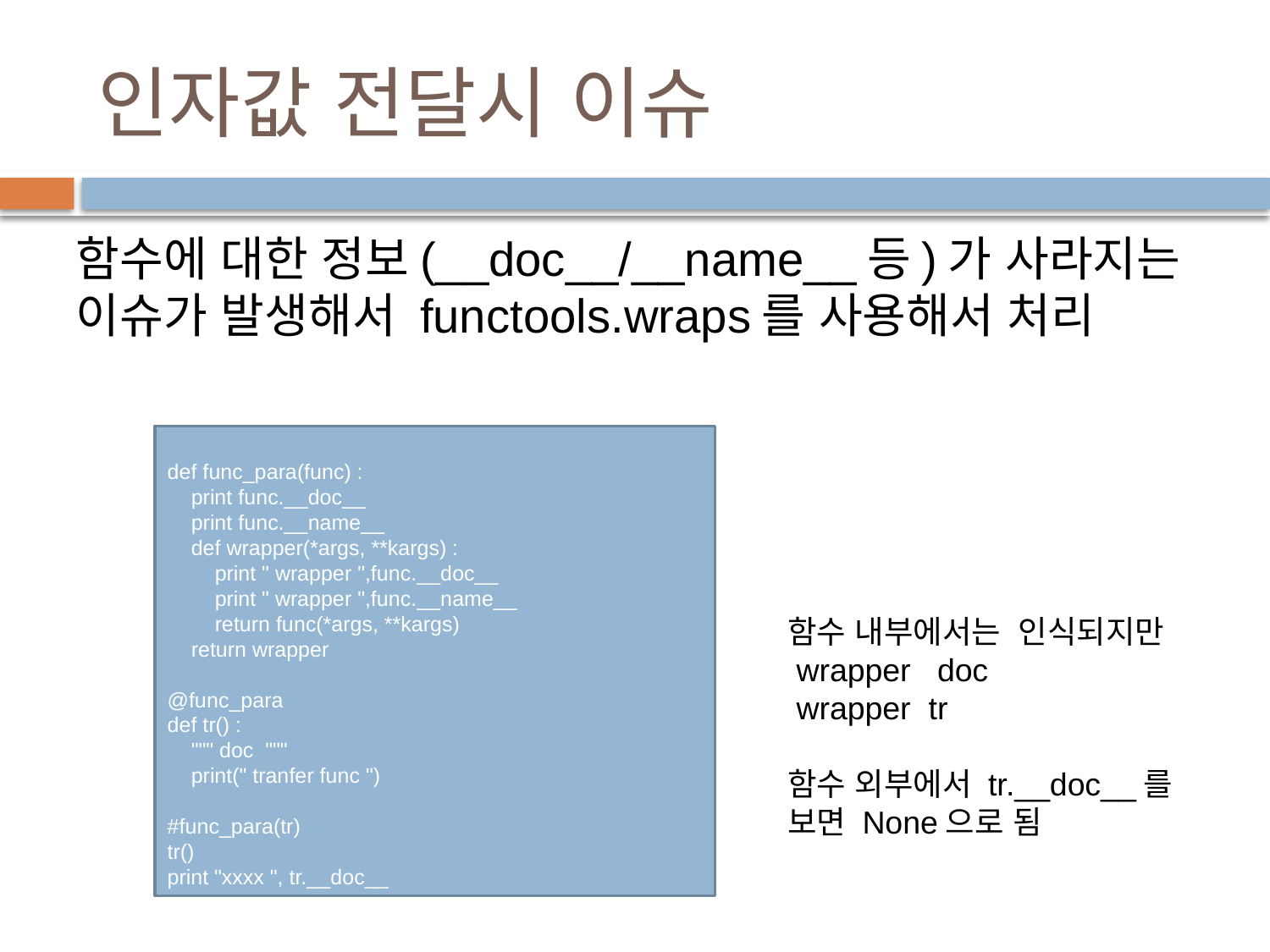

# 인자값 전달시 이슈
함수에 대한 정보(__doc__/__name__등)가 사라지는 이슈가 발생해서 functools.wraps를 사용해서 처리

def func_para(func) :
    print func.__doc__
    print func.__name__
    def wrapper(*args, **kargs) :
        print " wrapper ",func.__doc__
        print " wrapper ",func.__name__
        return func(*args, **kargs)
    return wrapper

@func_para
def tr() :
    """ doc  """
    print(" tranfer func ")

#func_para(tr)
tr()
print "xxxx ", tr.__doc__
함수 내부에서는  인식되지만
 wrapper   doc
 wrapper  tr

함수 외부에서 tr.__doc__를 보면 None으로 됨